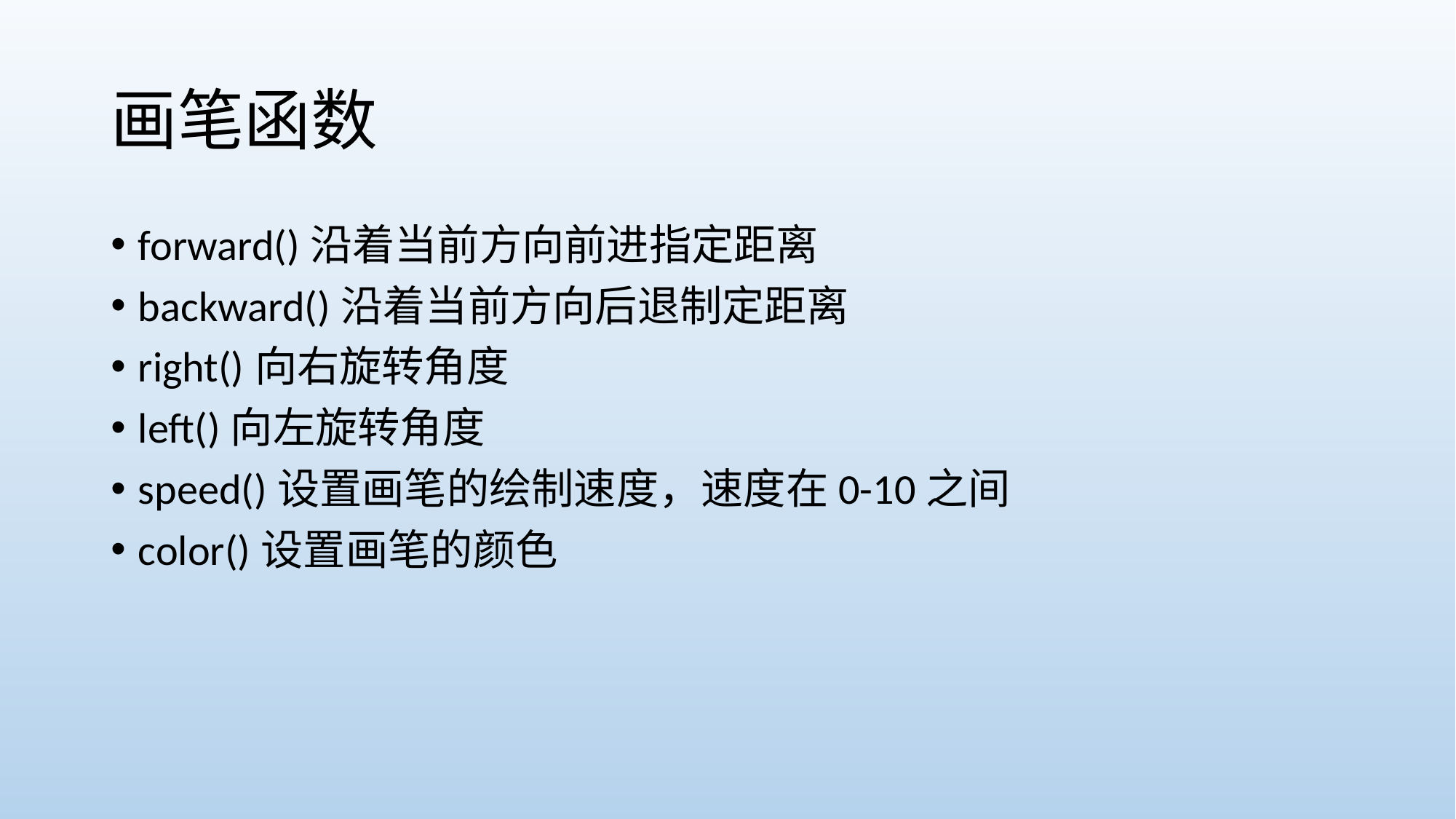

# 画笔函数
forward()沿着当前方向前进指定距离
backward()沿着当前方向后退制定距离
right()向右旋转角度
left()向左旋转角度
speed()设置画笔的绘制速度，速度在0-10之间
color()设置画笔的颜色